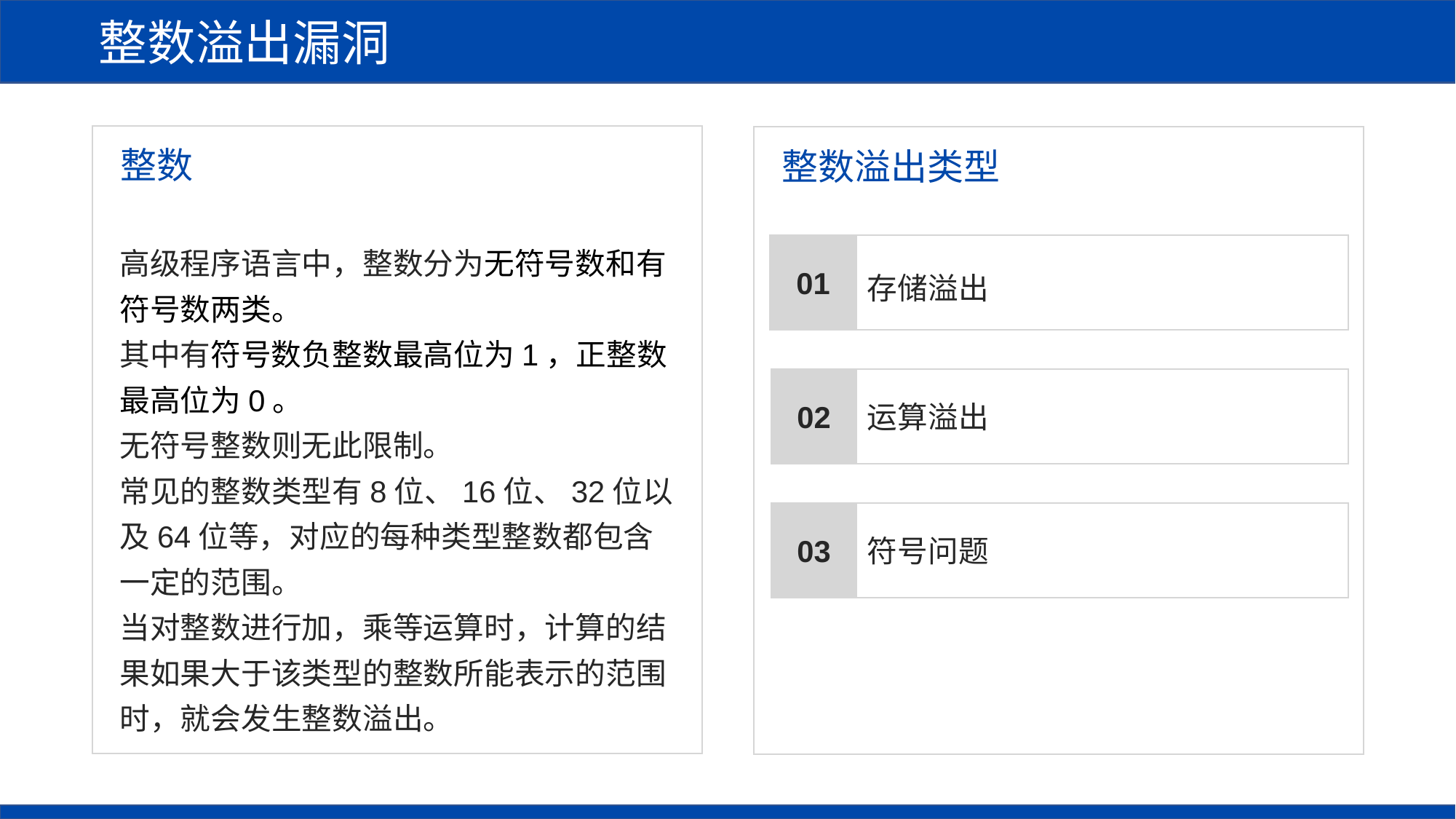

整数溢出漏洞

整数溢出类型
整数
高级程序语言中，整数分为无符号数和有符号数两类。
其中有符号数负整数最高位为1，正整数最高位为0。
无符号整数则无此限制。
常见的整数类型有8位、16位、32位以及64位等，对应的每种类型整数都包含一定的范围。
当对整数进行加，乘等运算时，计算的结果如果大于该类型的整数所能表示的范围时，就会发生整数溢出。
存储溢出
01
02
运算溢出
03
符号问题